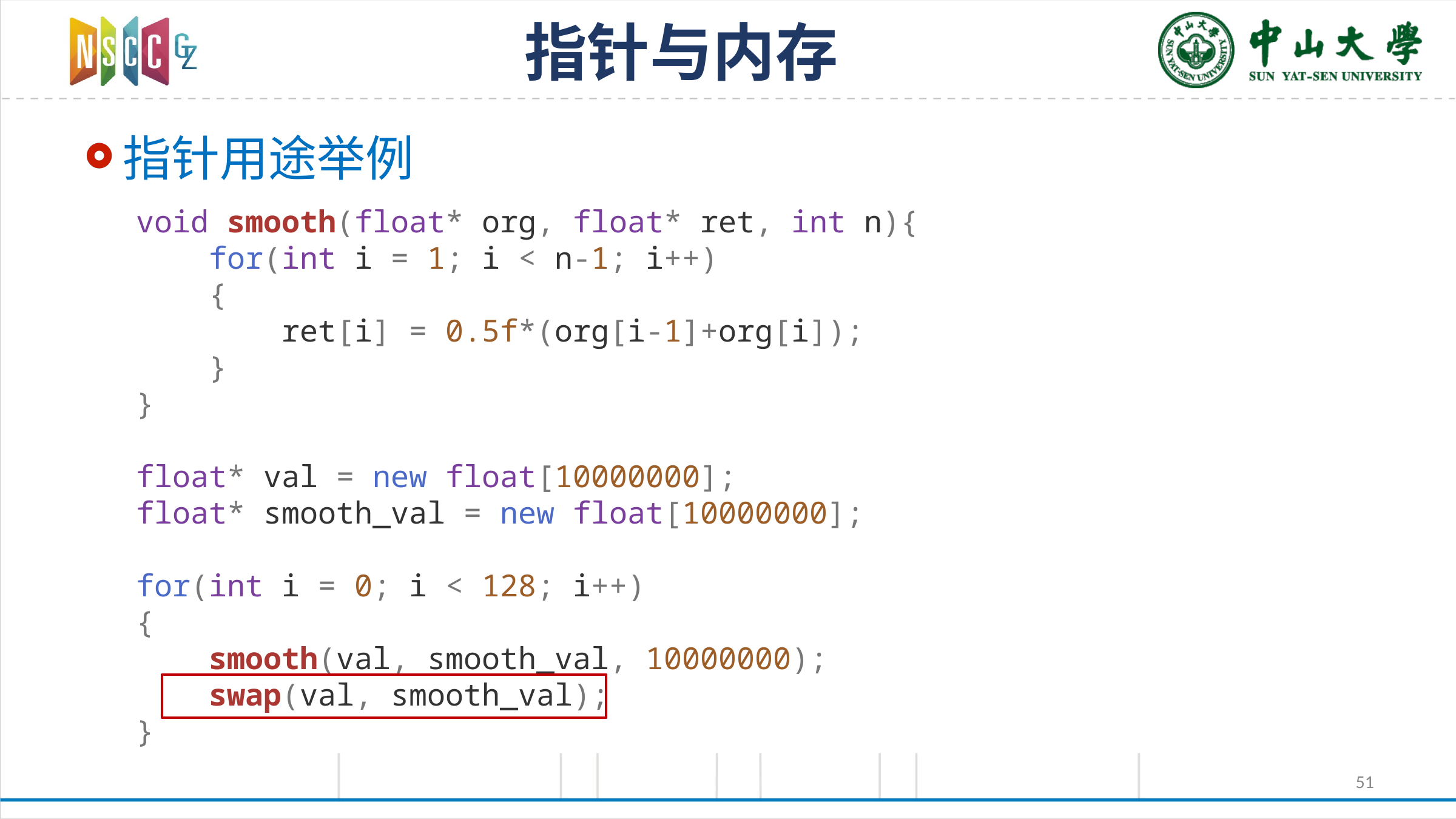

# 指针与内存
指针用途举例

void smooth(float* org, float* ret, int n){
    for(int i = 1; i < n-1; i++)
    {
        ret[i] = 0.5f*(org[i-1]+org[i]);
    }
}

float* val = new float[10000000];
float* smooth_val = new float[10000000];
for(int i = 0; i < 128; i++)
{
    smooth(val, smooth_val, 10000000);
    swap(val, smooth_val);
}

51